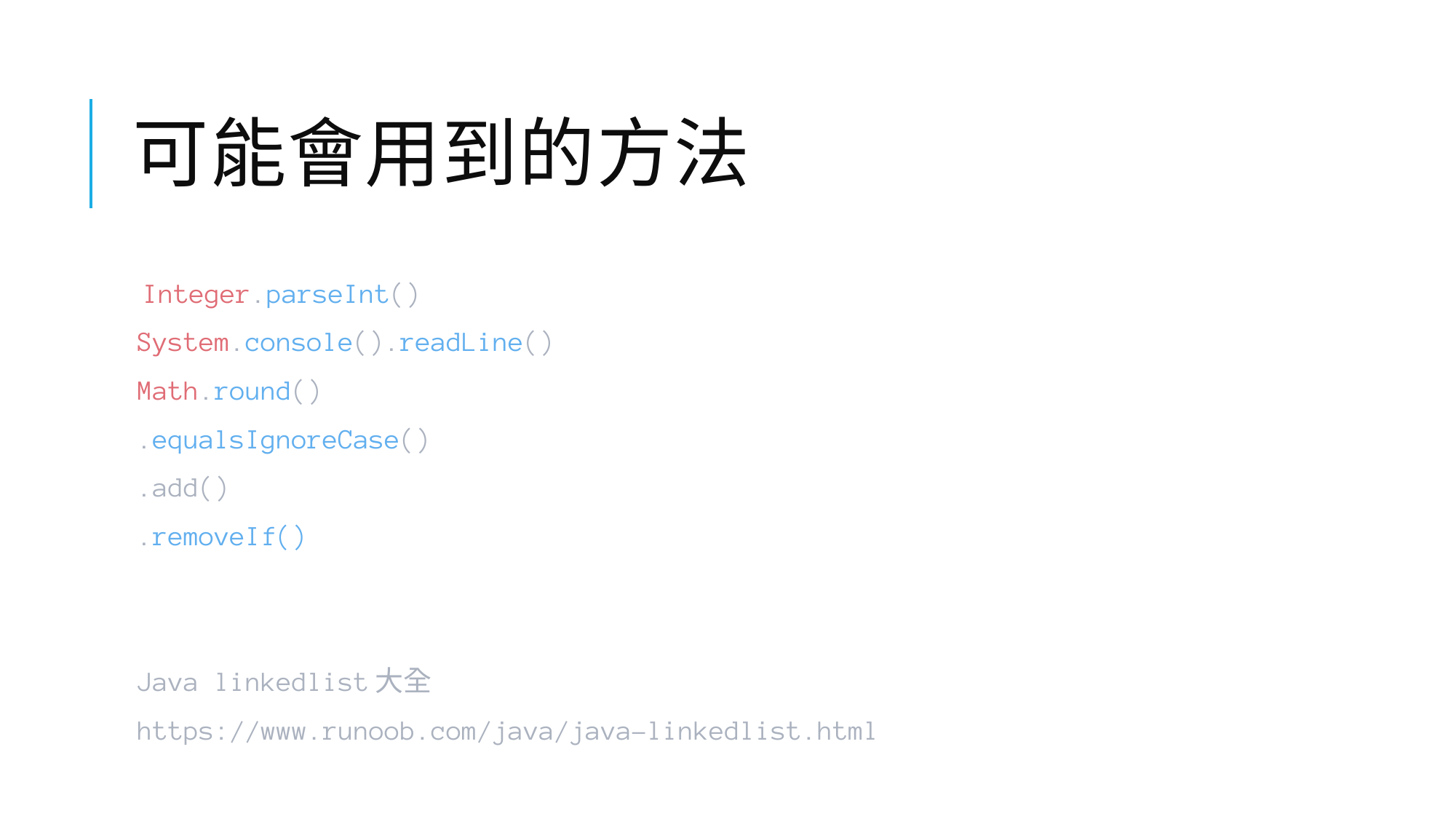

# 可能會用到的方法
 Integer.parseInt()
System.console().readLine()
Math.round()
.equalsIgnoreCase()
.add()
.removeIf()

Java linkedlist大全
https://www.runoob.com/java/java-linkedlist.html